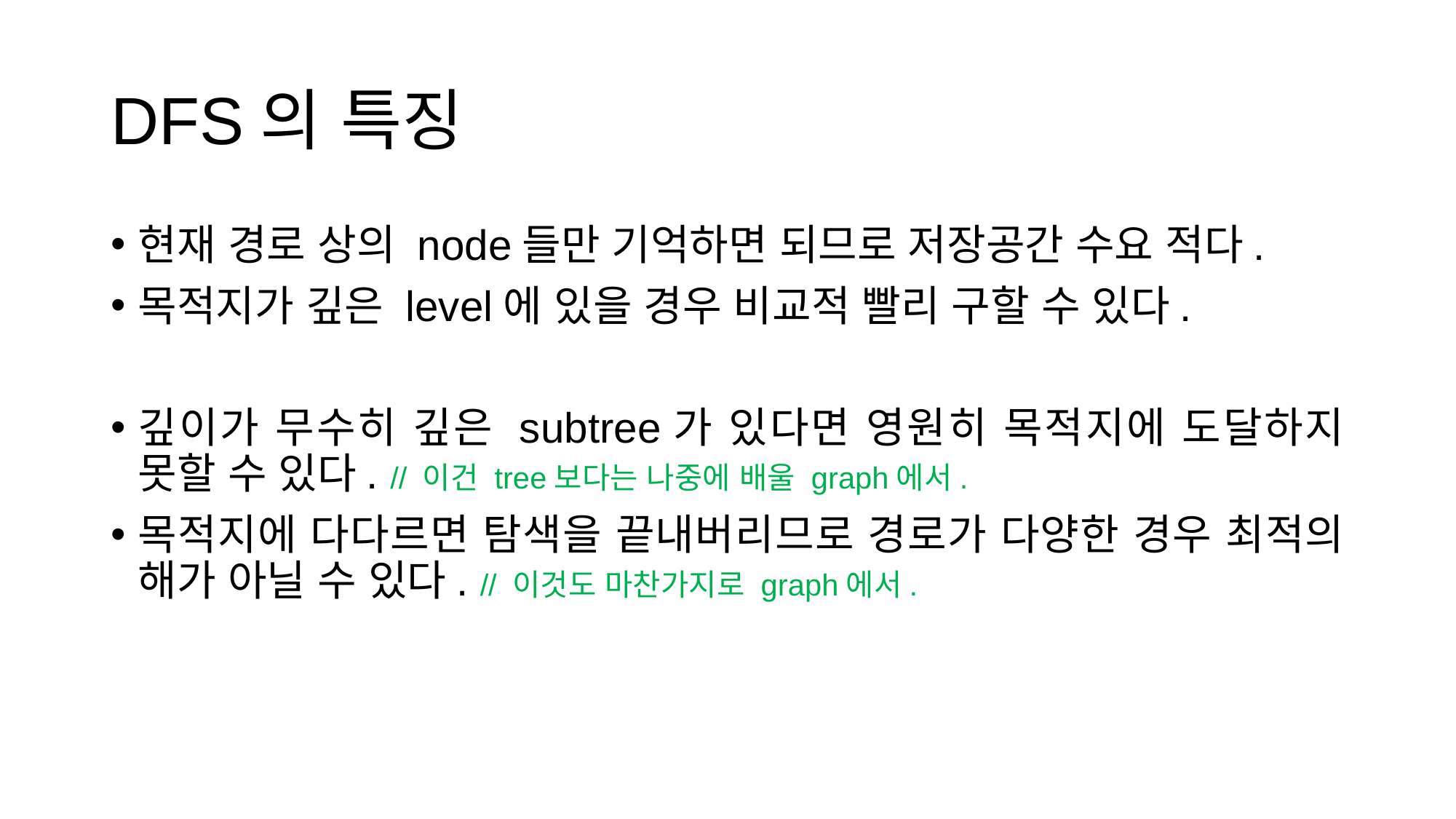

# DFS의 특징
현재 경로 상의 node들만 기억하면 되므로 저장공간 수요 적다.
목적지가 깊은 level에 있을 경우 비교적 빨리 구할 수 있다.

깊이가 무수히 깊은 subtree가 있다면 영원히 목적지에 도달하지 못할 수 있다. // 이건 tree보다는 나중에 배울 graph에서.
목적지에 다다르면 탐색을 끝내버리므로 경로가 다양한 경우 최적의 해가 아닐 수 있다. // 이것도 마찬가지로 graph에서.